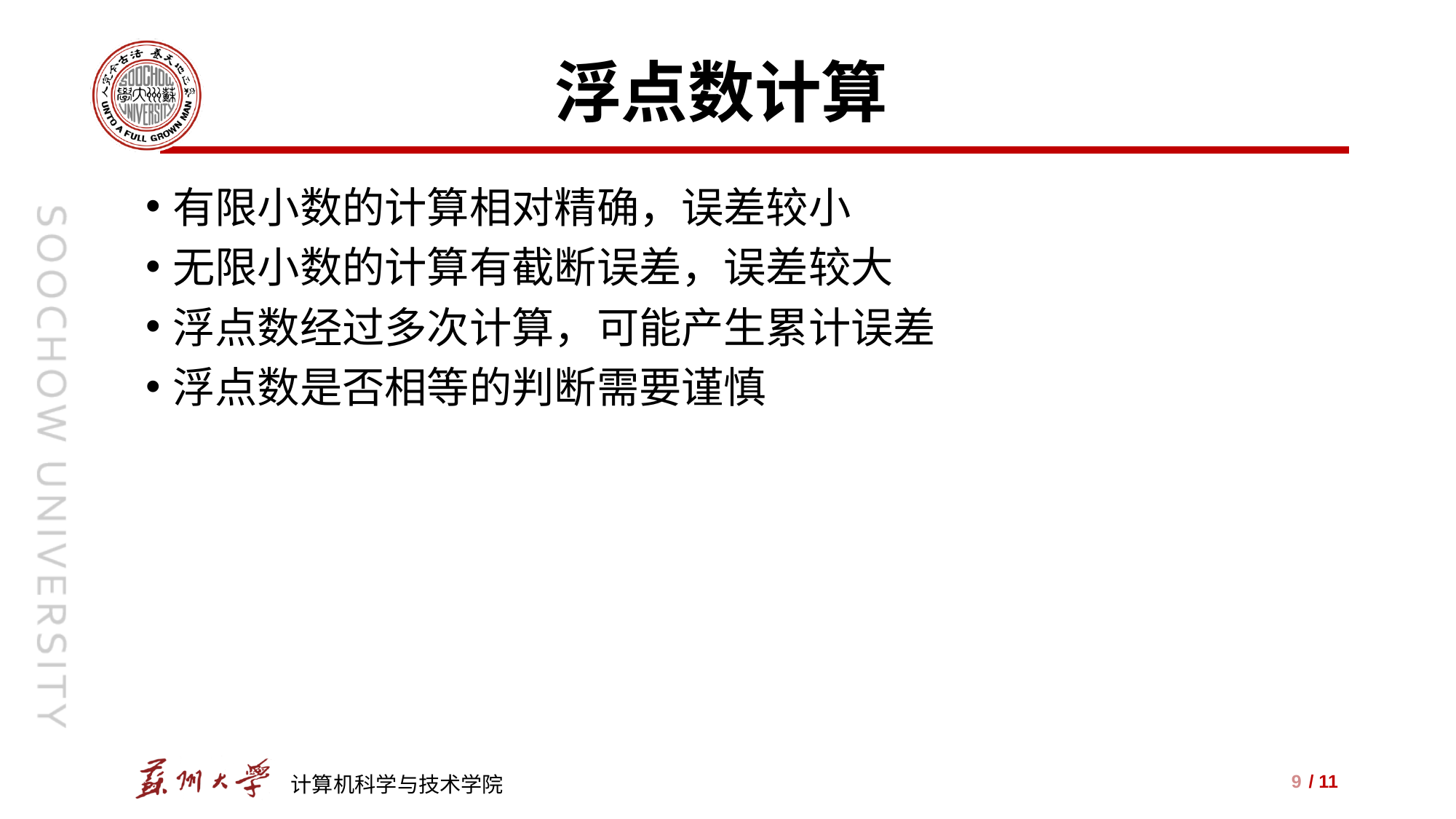

# 浮点数计算
有限小数的计算相对精确，误差较小
无限小数的计算有截断误差，误差较大
浮点数经过多次计算，可能产生累计误差
浮点数是否相等的判断需要谨慎
9